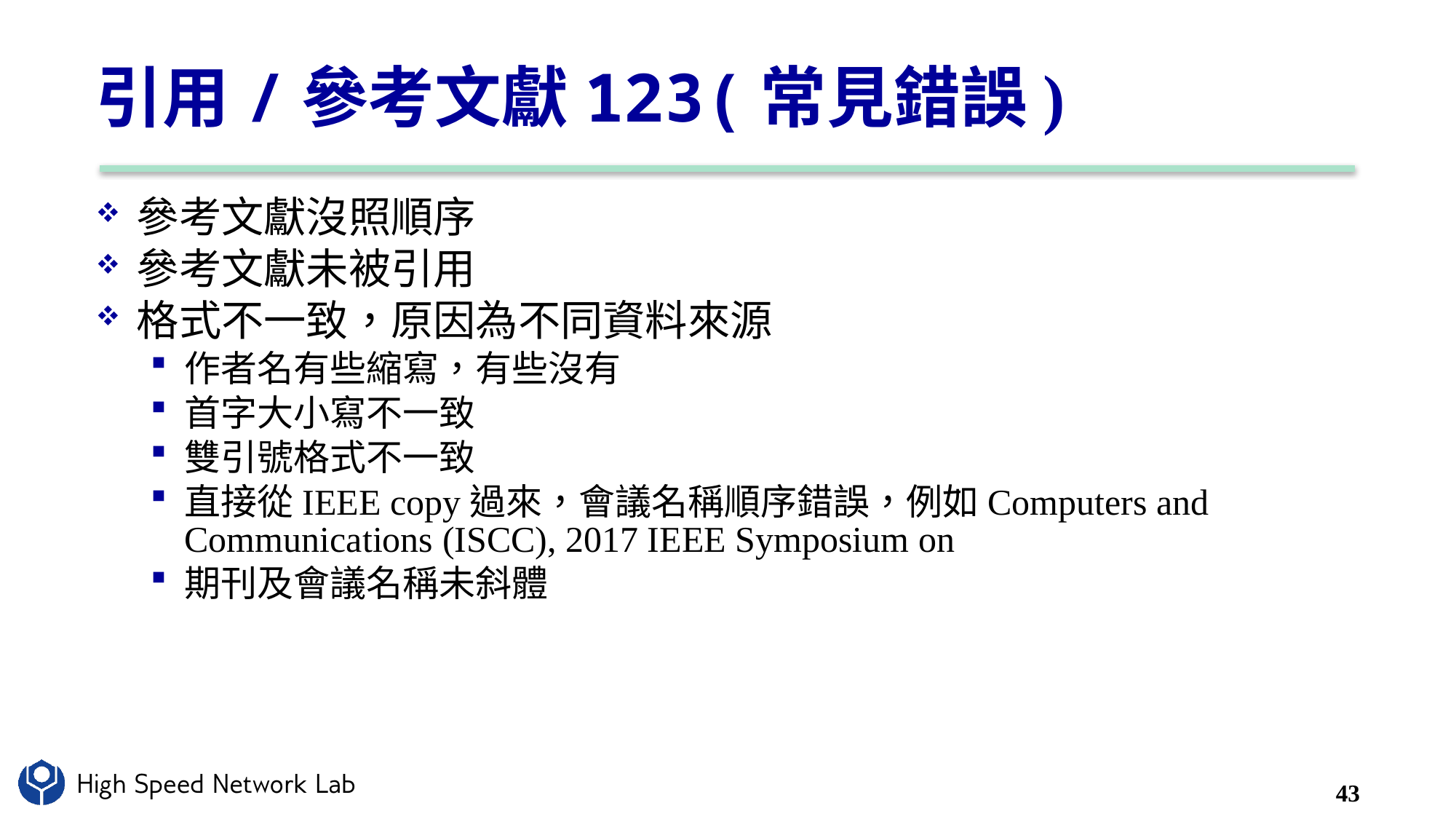

# 引用/參考文獻123(常見錯誤)
參考文獻沒照順序
參考文獻未被引用
格式不一致，原因為不同資料來源
作者名有些縮寫，有些沒有
首字大小寫不一致
雙引號格式不一致
直接從IEEE copy過來，會議名稱順序錯誤，例如Computers and Communications (ISCC), 2017 IEEE Symposium on
期刊及會議名稱未斜體

43